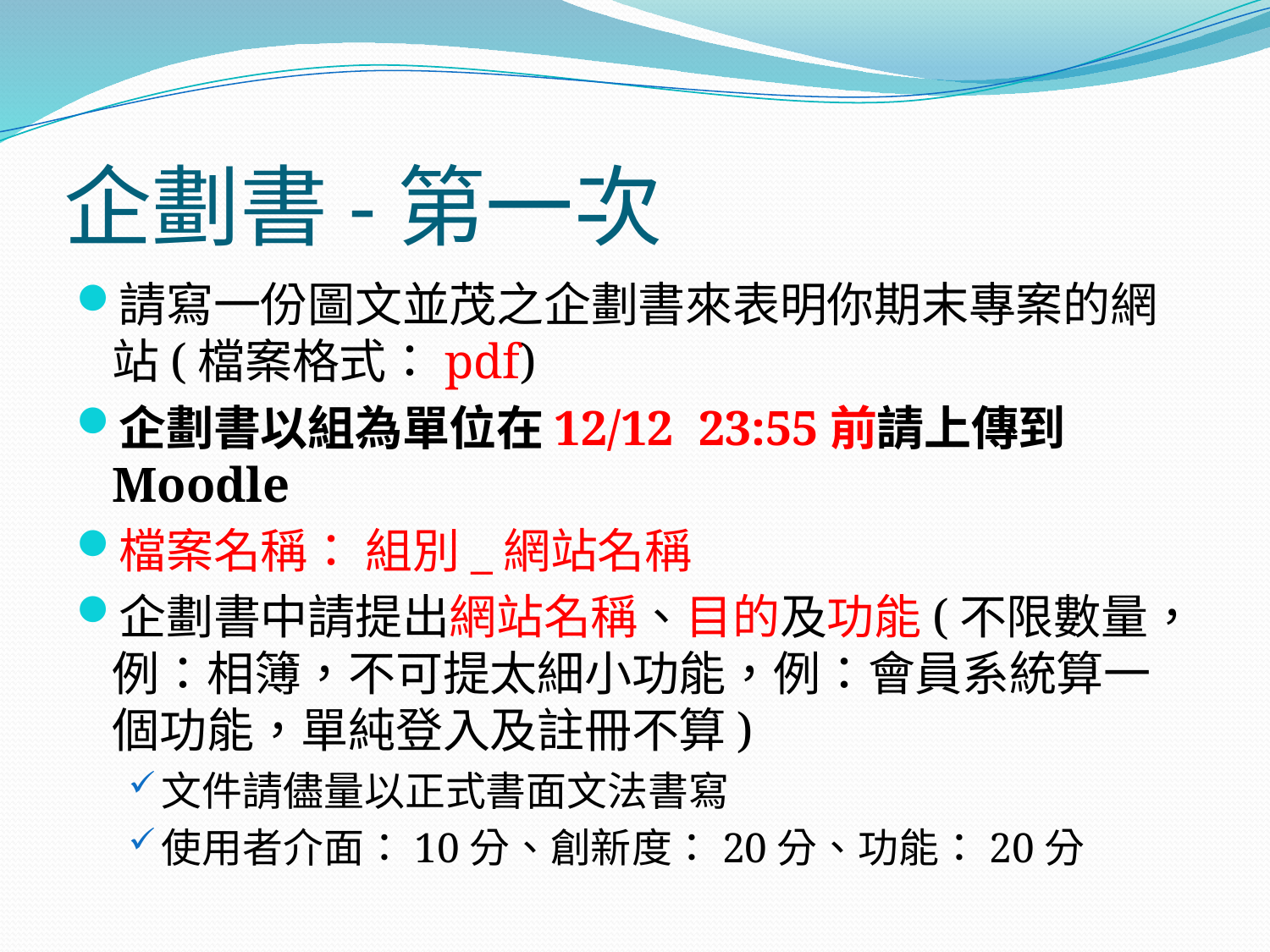

# 企劃書-第一次
請寫一份圖文並茂之企劃書來表明你期末專案的網站(檔案格式：pdf)
企劃書以組為單位在12/12  23:55前請上傳到Moodle
檔案名稱： 組別_網站名稱
企劃書中請提出網站名稱、目的及功能(不限數量，例：相簿，不可提太細小功能，例：會員系統算一個功能，單純登入及註冊不算)
文件請儘量以正式書面文法書寫
使用者介面：10分、創新度：20分、功能：20分